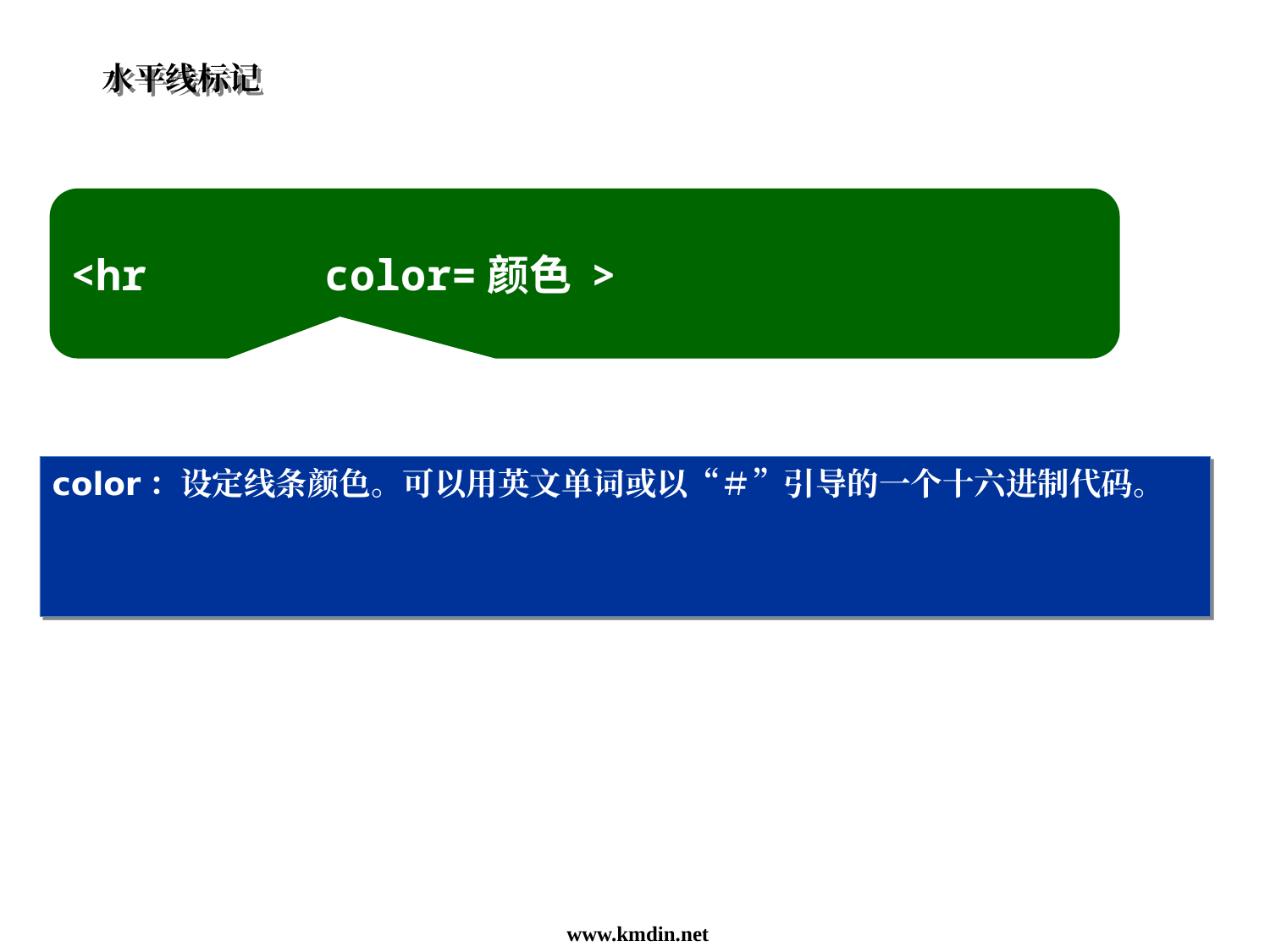

29
水平线标记
<hr       color=颜色 >
color：设定线条颜色。可以用英文单词或以“＃”引导的一个十六进制代码。